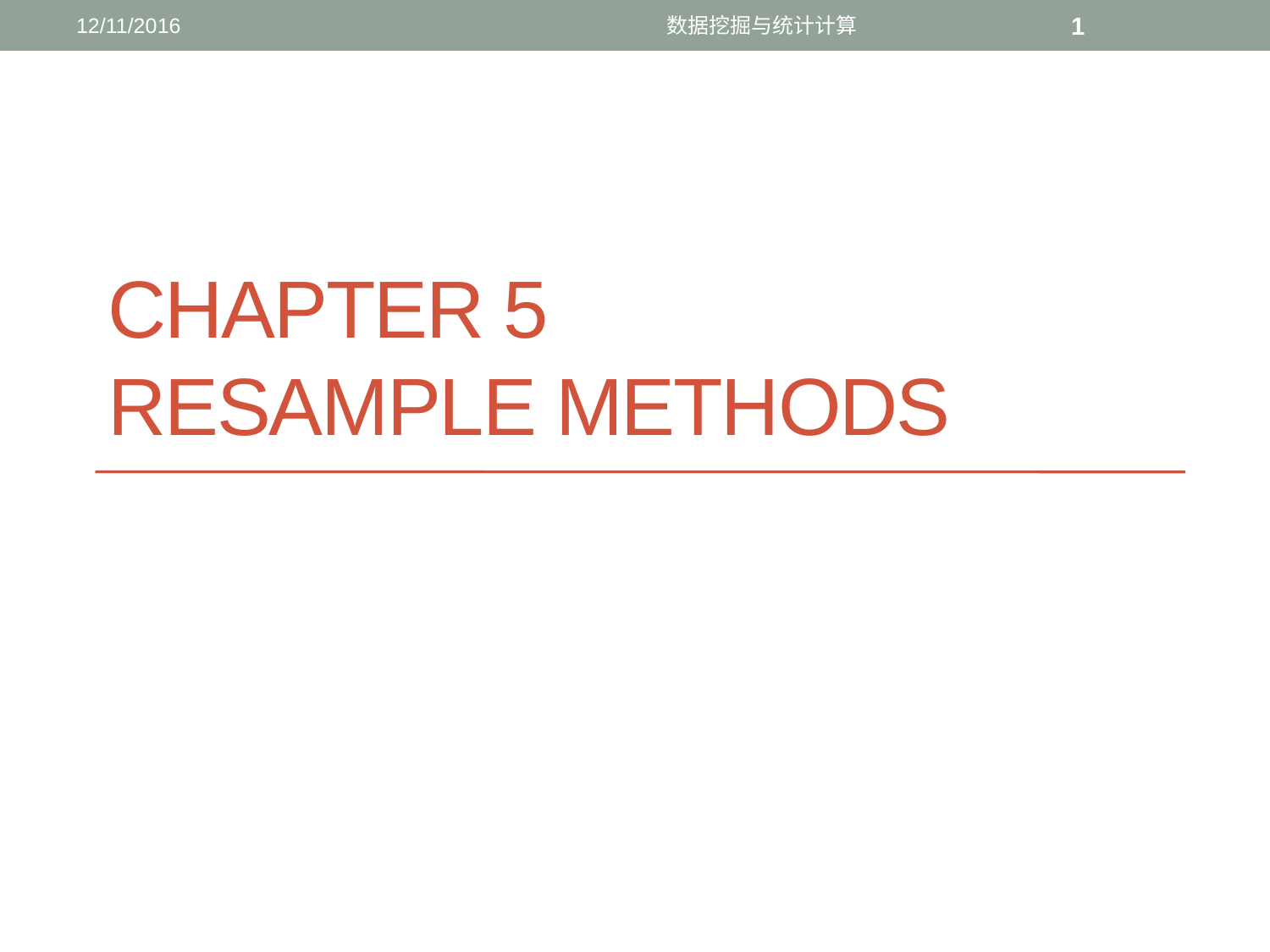

12/11/2016
数据挖掘与统计计算
1
# chapter 5 resample methods